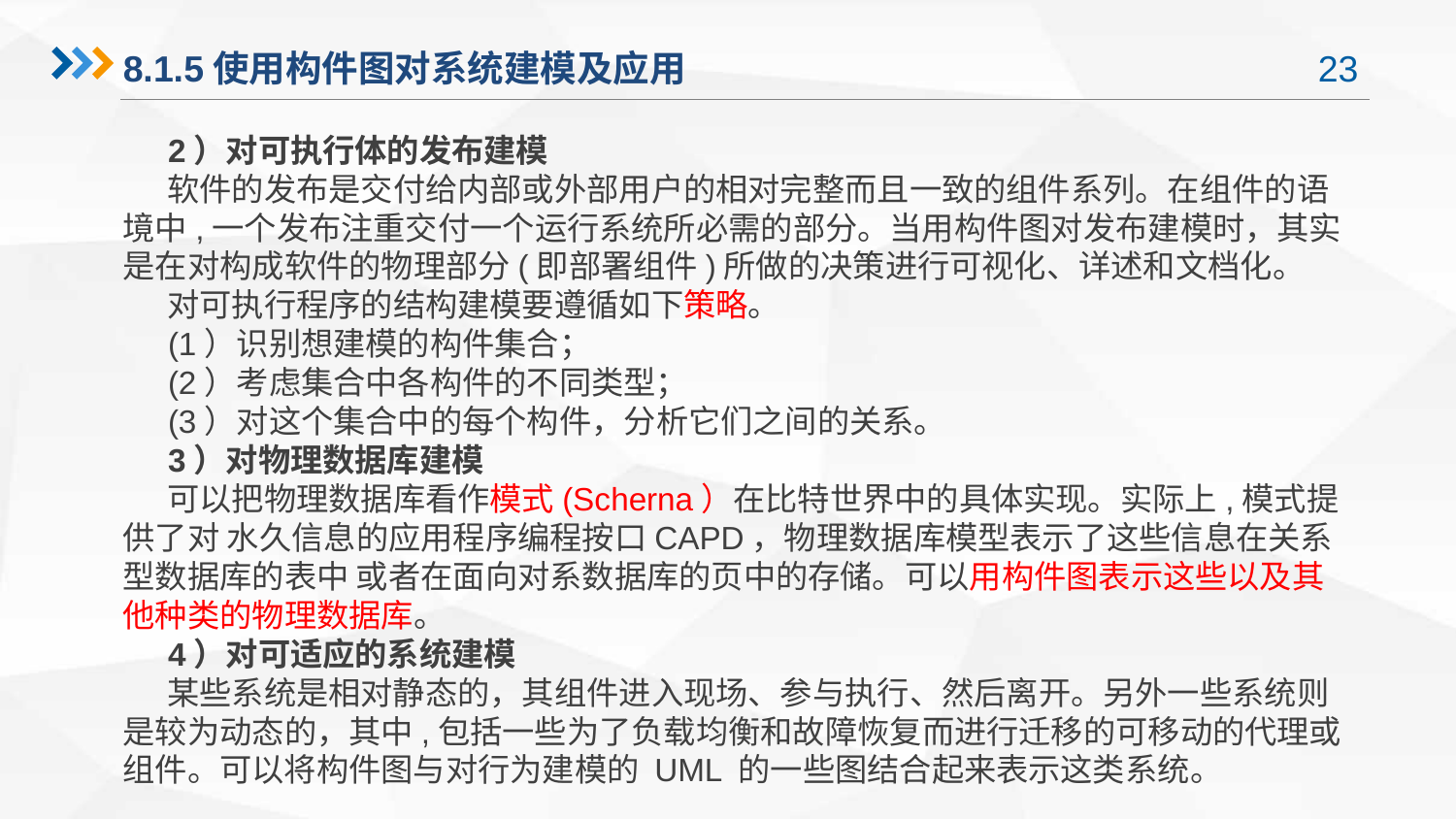

8.1.5使用构件图对系统建模及应用
     2）对可执行体的发布建模
     软件的发布是交付给内部或外部用户的相对完整而且一致的组件系列。在组件的语境中,一个发布注重交付一个运行系统所必需的部分。当用构件图对发布建模时，其实是在对构成软件的物理部分(即部署组件)所做的决策进行可视化、详述和文档化。
     对可执行程序的结构建模要遵循如下策略。
     (1）识别想建模的构件集合；
     (2）考虑集合中各构件的不同类型；
     (3）对这个集合中的每个构件，分析它们之间的关系。
     3）对物理数据库建模
     可以把物理数据库看作模式(Scherna）在比特世界中的具体实现。实际上,模式提供了对 水久信息的应用程序编程按口CAPD，物理数据库模型表示了这些信息在关系型数据库的表中 或者在面向对系数据库的页中的存储。可以用构件图表示这些以及其他种类的物理数据库。
     4）对可适应的系统建模
     某些系统是相对静态的，其组件进入现场、参与执行、然后离开。另外一些系统则是较为动态的，其中,包括一些为了负载均衡和故障恢复而进行迁移的可移动的代理或组件。可以将构件图与对行为建模的 UML 的一些图结合起来表示这类系统。